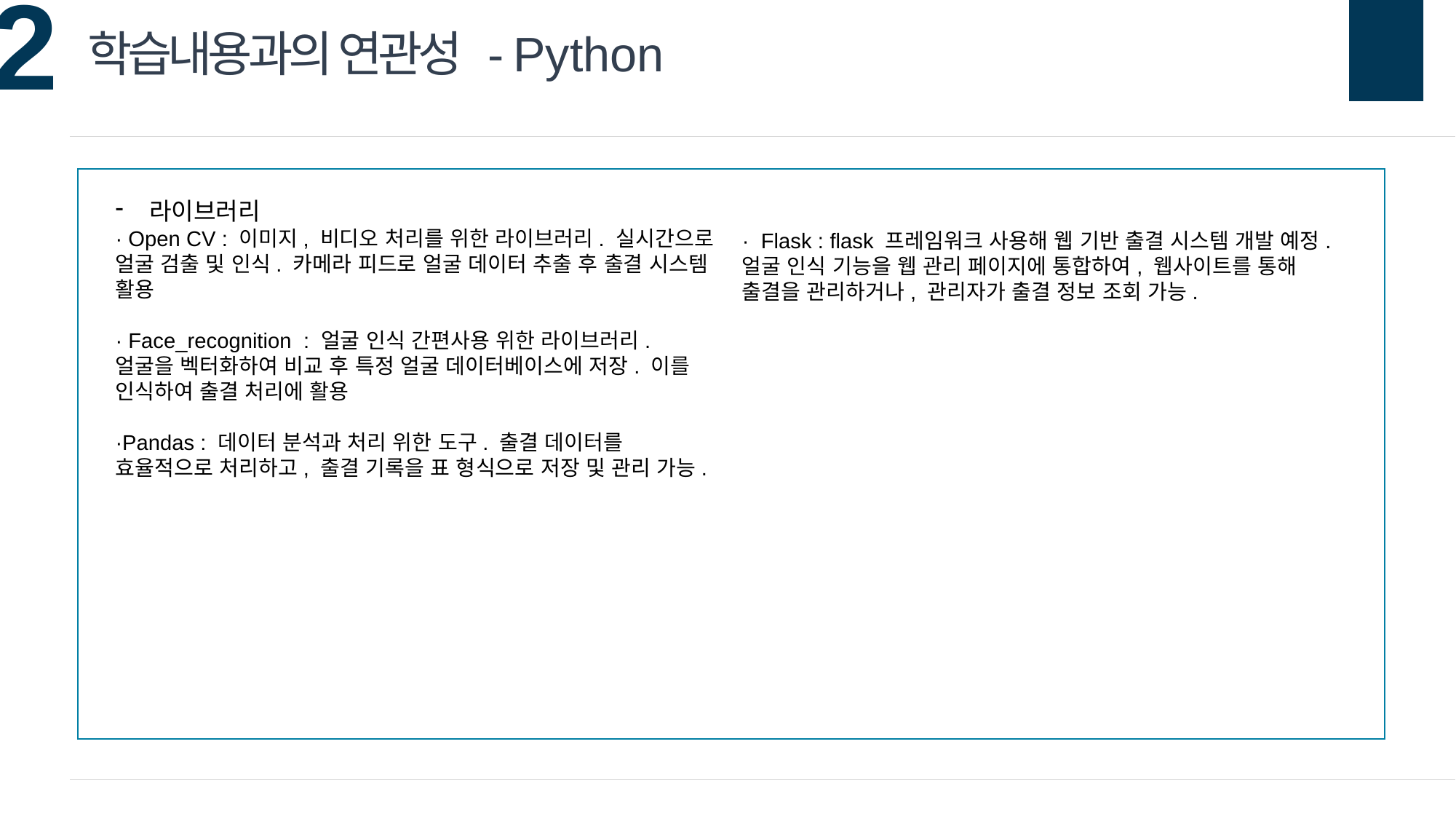

학습내용과의 연관성 - Python

라이브러리
· Open CV : 이미지, 비디오 처리를 위한 라이브러리. 실시간으로 얼굴 검출 및 인식. 카메라 피드로 얼굴 데이터 추출 후 출결 시스템 활용

· Face_recognition  : 얼굴 인식 간편사용 위한 라이브러리.
얼굴을 벡터화하여 비교 후 특정 얼굴 데이터베이스에 저장. 이를 인식하여 출결 처리에 활용

·Pandas : 데이터 분석과 처리 위한 도구. 출결 데이터를 효율적으로 처리하고, 출결 기록을 표 형식으로 저장 및 관리 가능.
·  Flask : flask 프레임워크 사용해 웹 기반 출결 시스템 개발 예정.
얼굴 인식 기능을 웹 관리 페이지에 통합하여, 웹사이트를 통해
출결을 관리하거나, 관리자가 출결 정보 조회 가능.